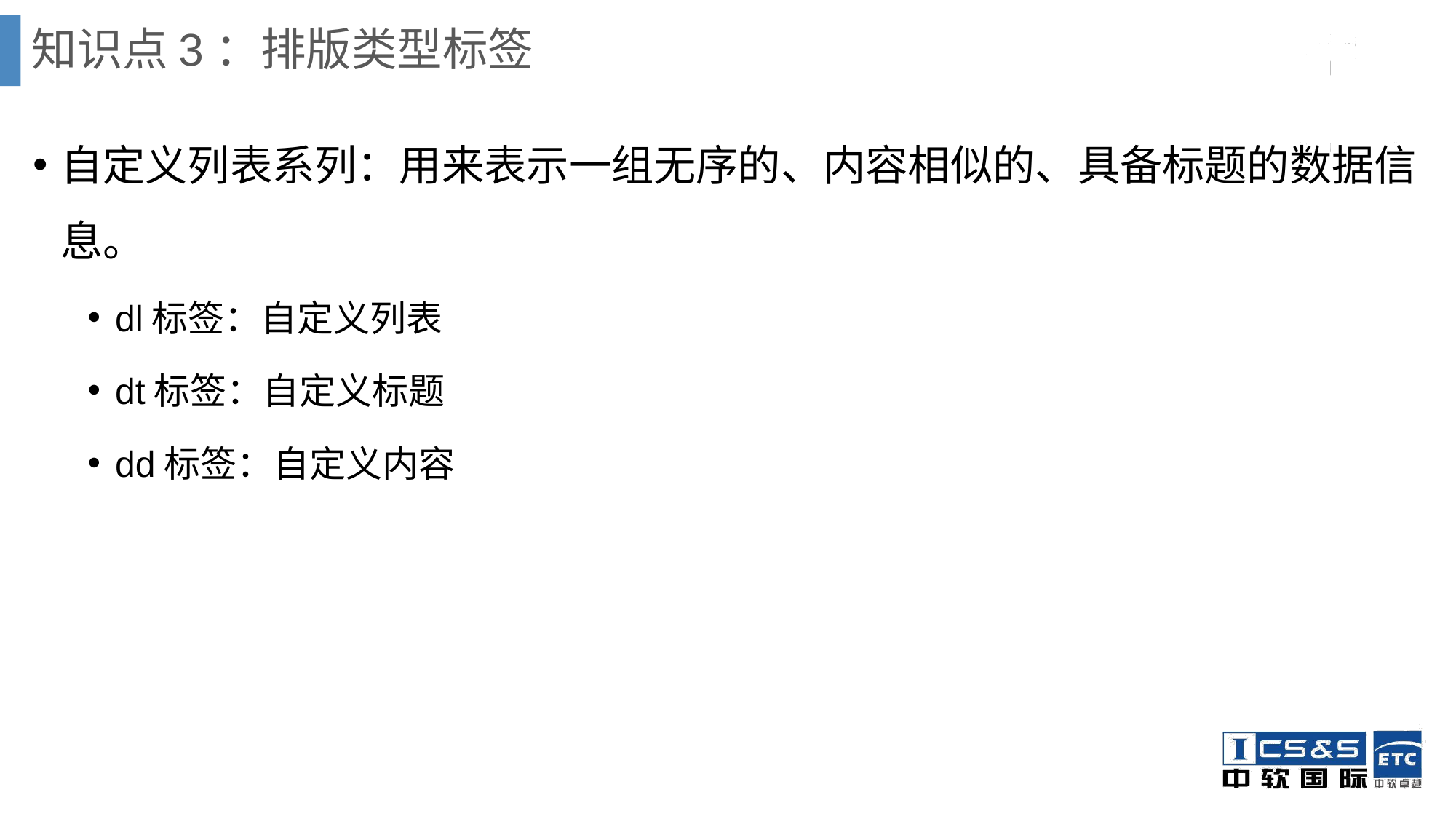

# 知识点3：排版类型标签
自定义列表系列：用来表示一组无序的、内容相似的、具备标题的数据信息。
dl标签：自定义列表
dt标签：自定义标题
dd标签：自定义内容